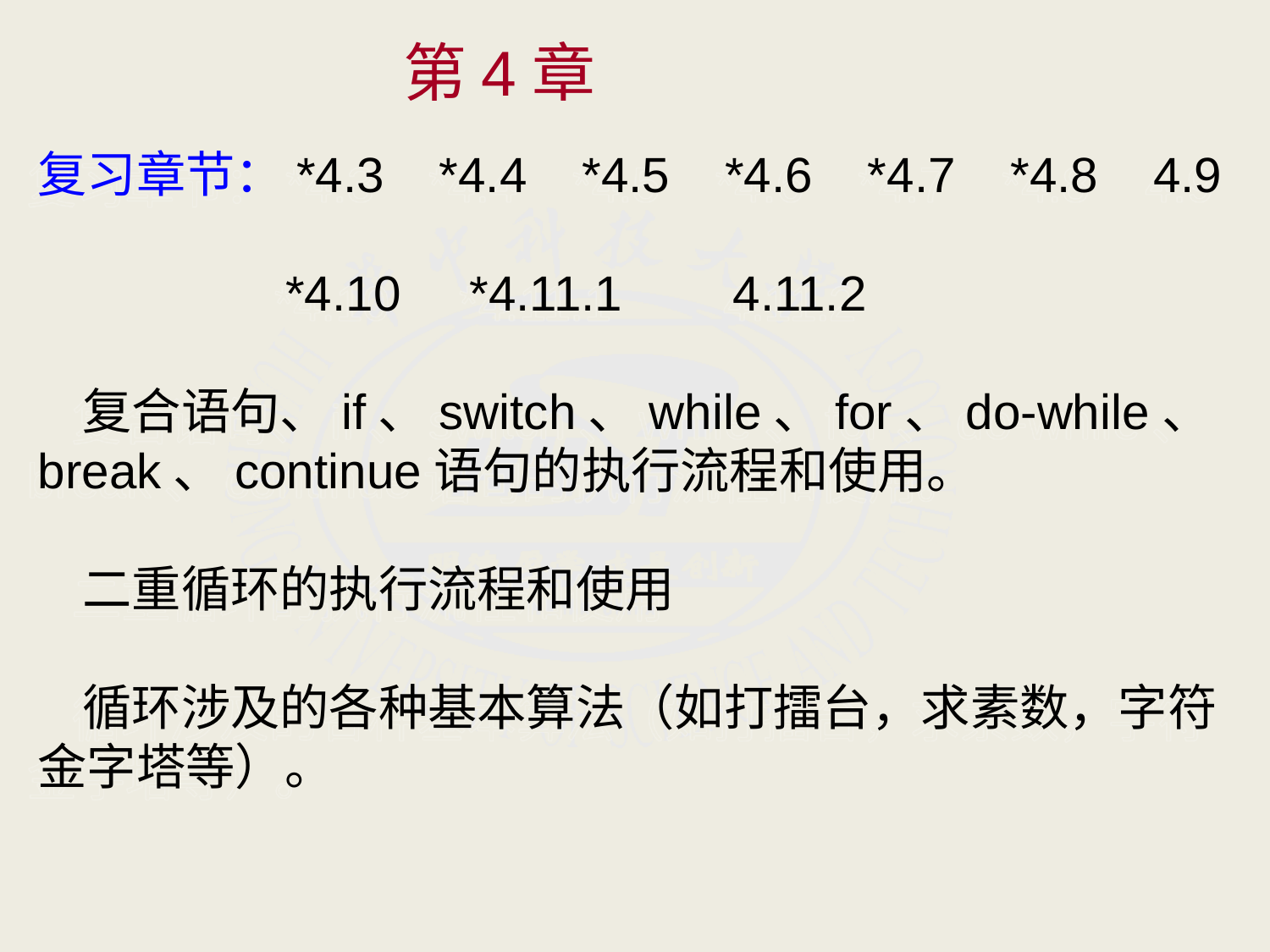

# 第4章
复习章节：*4.3    *4.4    *4.5    *4.6    *4.7    *4.8    4.9
                  *4.10     *4.11.1        4.11.2

   复合语句、if、switch、while、for、do-while、break、continue语句的执行流程和使用。

   二重循环的执行流程和使用

   循环涉及的各种基本算法（如打擂台，求素数，字符金字塔等）。